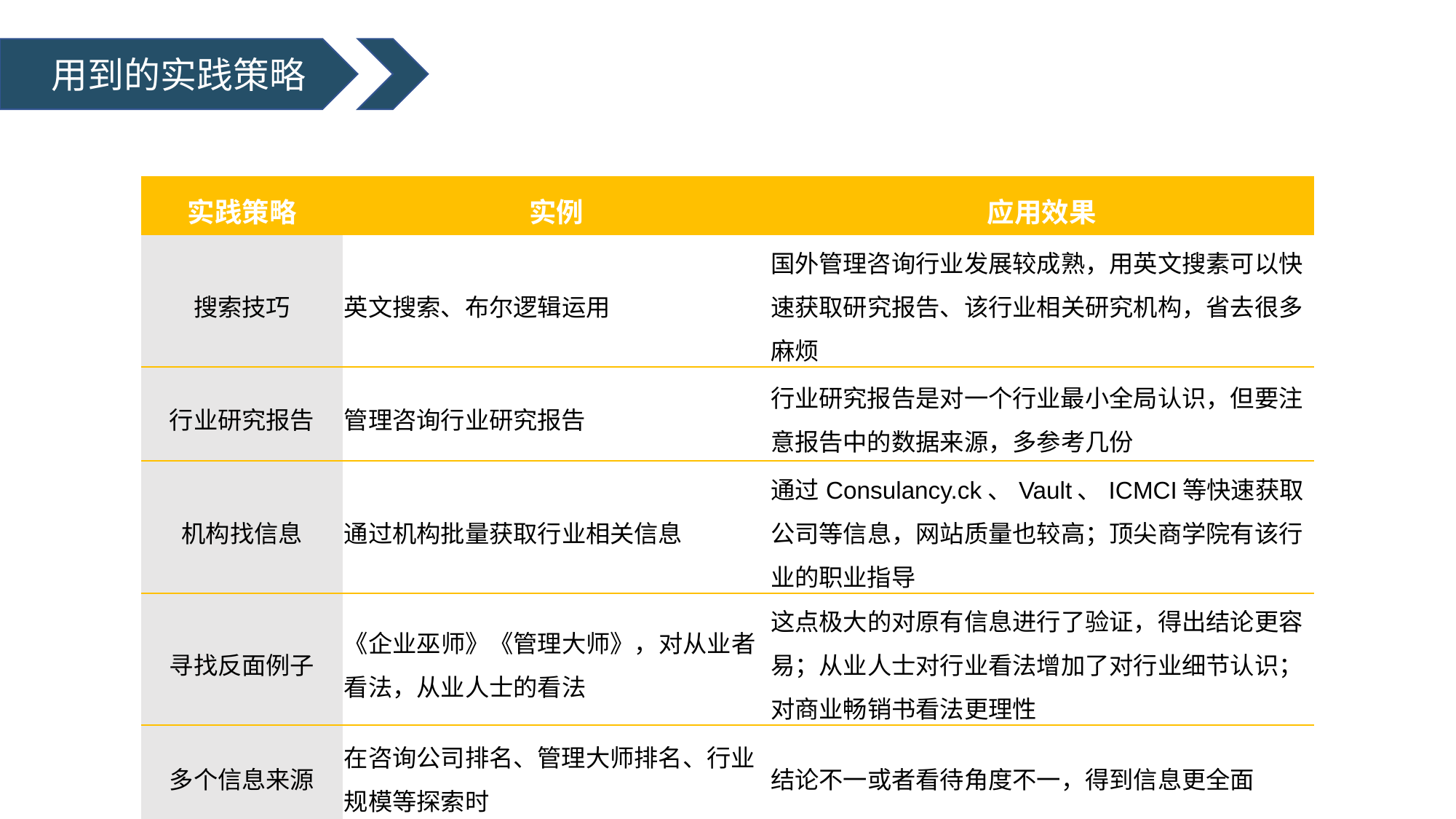

用到的实践策略

| 实践策略 | 实例 | 应用效果 |
| --- | --- | --- |
| 搜索技巧 | 英文搜索、布尔逻辑运用 | 国外管理咨询行业发展较成熟，用英文搜素可以快速获取研究报告、该行业相关研究机构，省去很多麻烦 |
| 行业研究报告 | 管理咨询行业研究报告 | 行业研究报告是对一个行业最小全局认识，但要注意报告中的数据来源，多参考几份 |
| 机构找信息 | 通过机构批量获取行业相关信息 | 通过Consulancy.ck、Vault、ICMCI等快速获取公司等信息，网站质量也较高；顶尖商学院有该行业的职业指导 |
| 寻找反面例子 | 《企业巫师》《管理大师》，对从业者看法，从业人士的看法 | 这点极大的对原有信息进行了验证，得出结论更容易；从业人士对行业看法增加了对行业细节认识；对商业畅销书看法更理性 |
| 多个信息来源 | 在咨询公司排名、管理大师排名、行业规模等探索时 | 结论不一或者看待角度不一，得到信息更全面 |